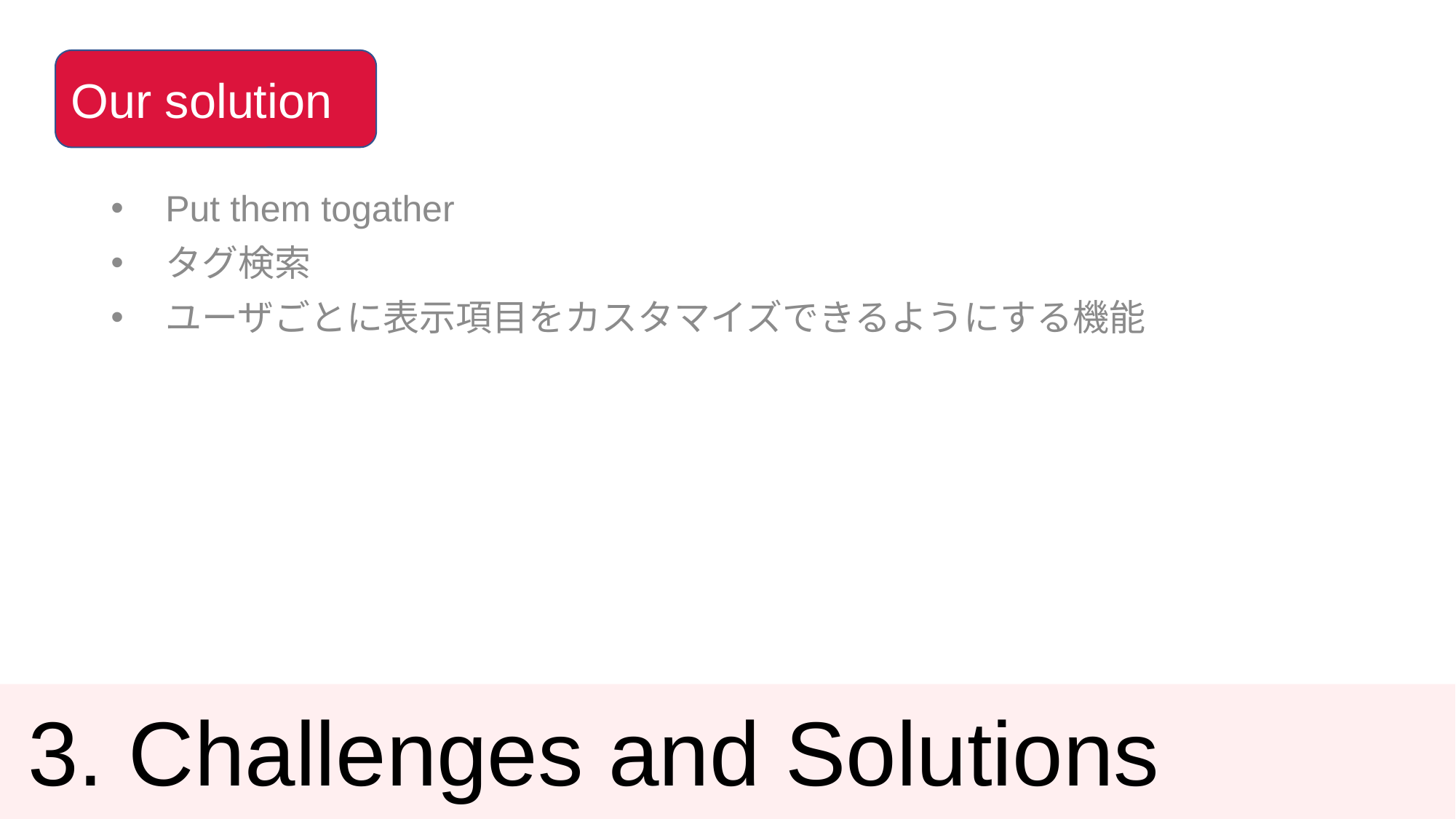

Our solution
Put them togather
タグ検索
ユーザごとに表示項目をカスタマイズできるようにする機能
# 3. Challenges and Solutions